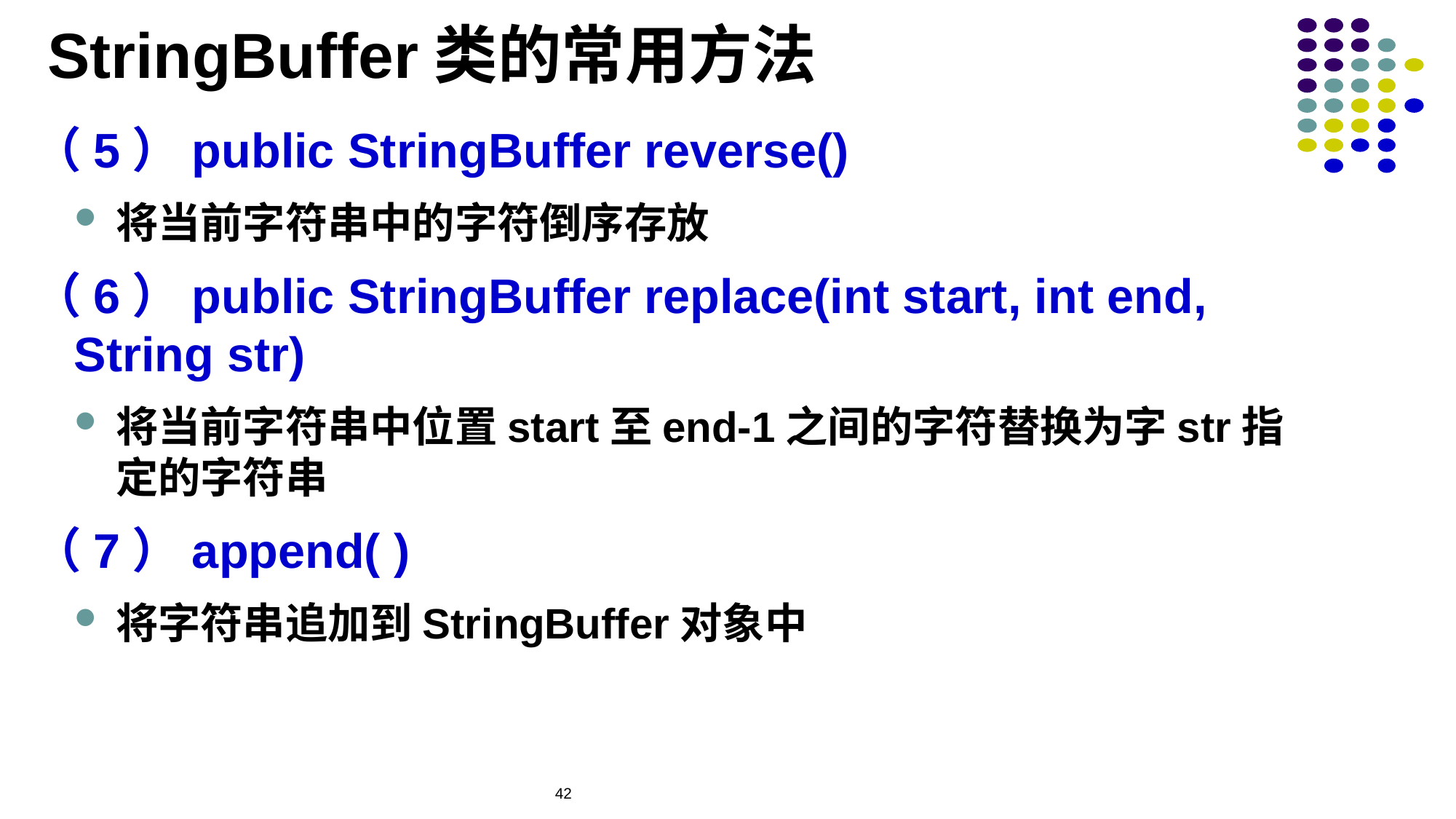

# StringBuffer类的常用方法
（5）public StringBuffer reverse()
将当前字符串中的字符倒序存放
（6）public StringBuffer replace(int start, int end, String str)
将当前字符串中位置start至end-1之间的字符替换为字str指定的字符串
（7）append( )
将字符串追加到StringBuffer对象中
42